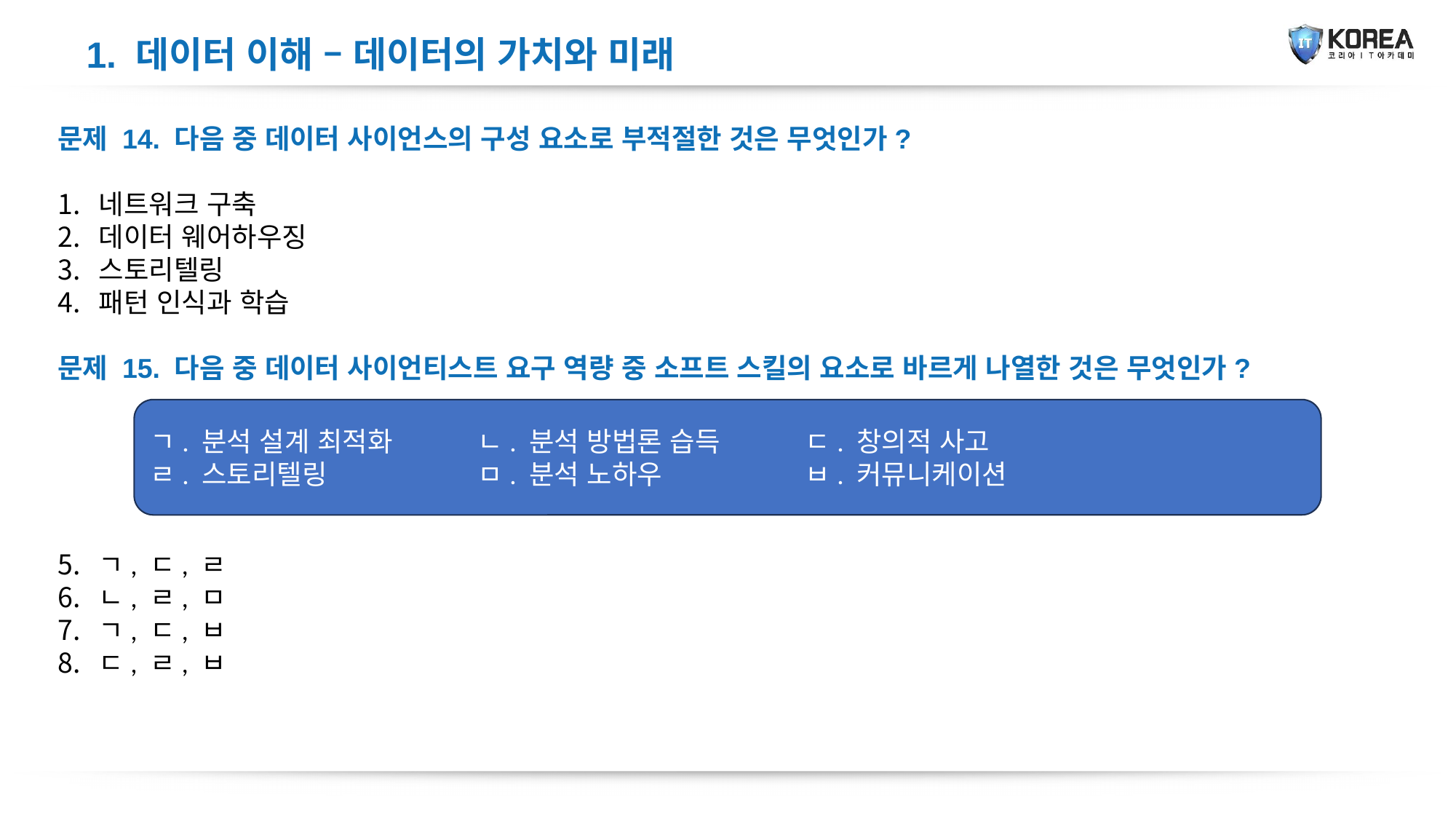

1. 데이터 이해 – 데이터의 가치와 미래
문제 14. 다음 중 데이터 사이언스의 구성 요소로 부적절한 것은 무엇인가?

네트워크 구축
데이터 웨어하우징
스토리텔링
패턴 인식과 학습

문제 15. 다음 중 데이터 사이언티스트 요구 역량 중 소프트 스킬의 요소로 바르게 나열한 것은 무엇인가?

ㄱ, ㄷ, ㄹ
ㄴ, ㄹ, ㅁ
ㄱ, ㄷ, ㅂ
ㄷ, ㄹ, ㅂ
ㄱ. 분석 설계 최적화	ㄴ. 분석 방법론 습득	ㄷ. 창의적 사고
ㄹ. 스토리텔링		ㅁ. 분석 노하우		ㅂ. 커뮤니케이션